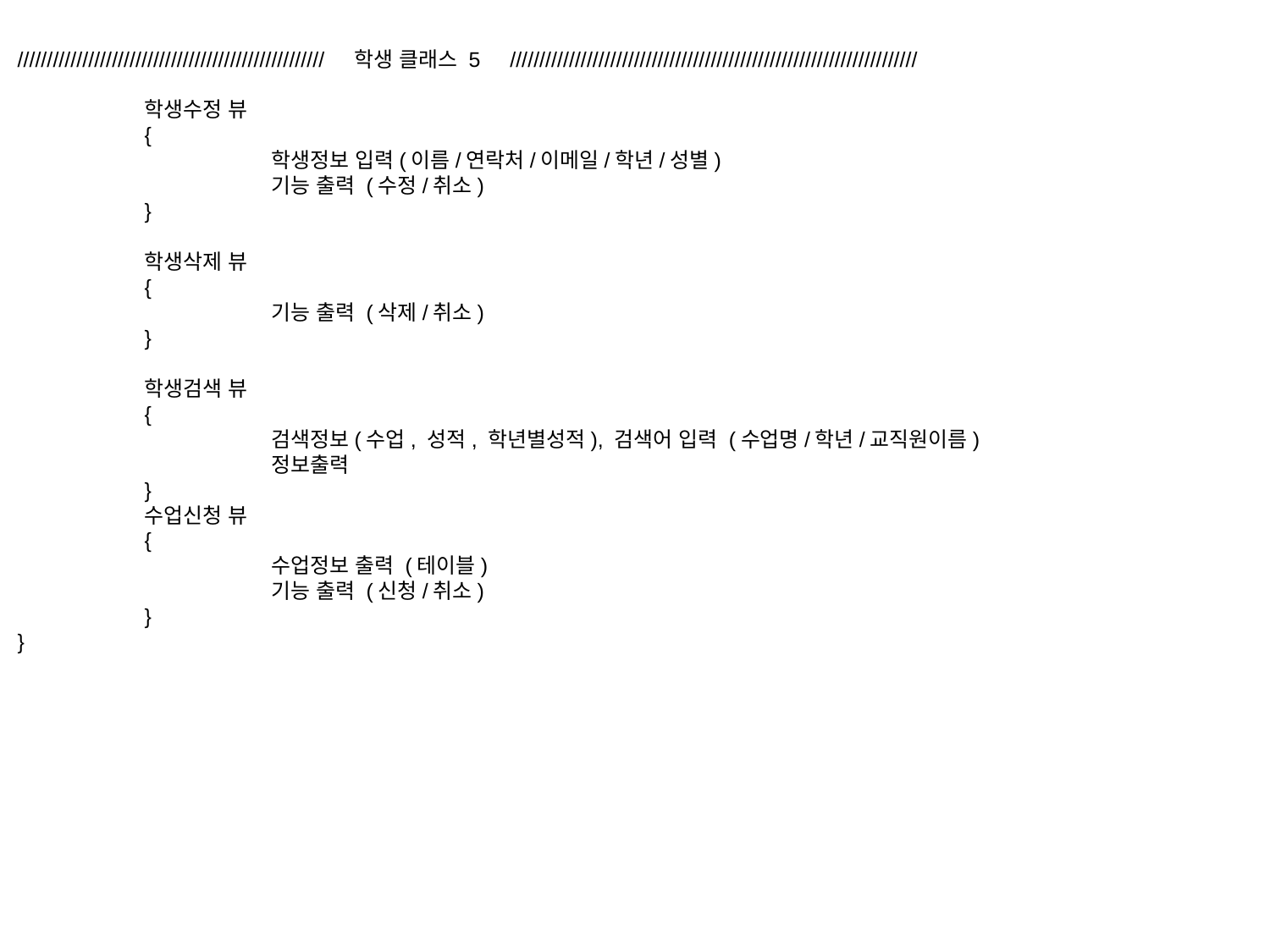

////////////////////////////////////////////////////    학생 클래스 5     /////////////////////////////////////////////////////////////////////

	학생수정 뷰
	{
		학생정보 입력(이름/연락처/이메일/학년/성별)
		기능 출력 (수정/취소)
	}

	학생삭제 뷰
	{
		기능 출력 (삭제/취소)
	}

	학생검색 뷰
	{
		검색정보(수업, 성적, 학년별성적), 검색어 입력 (수업명/학년/교직원이름)
		정보출력
	}
	수업신청 뷰
	{
		수업정보 출력 (테이블)
		기능 출력 (신청/취소)
	}
}